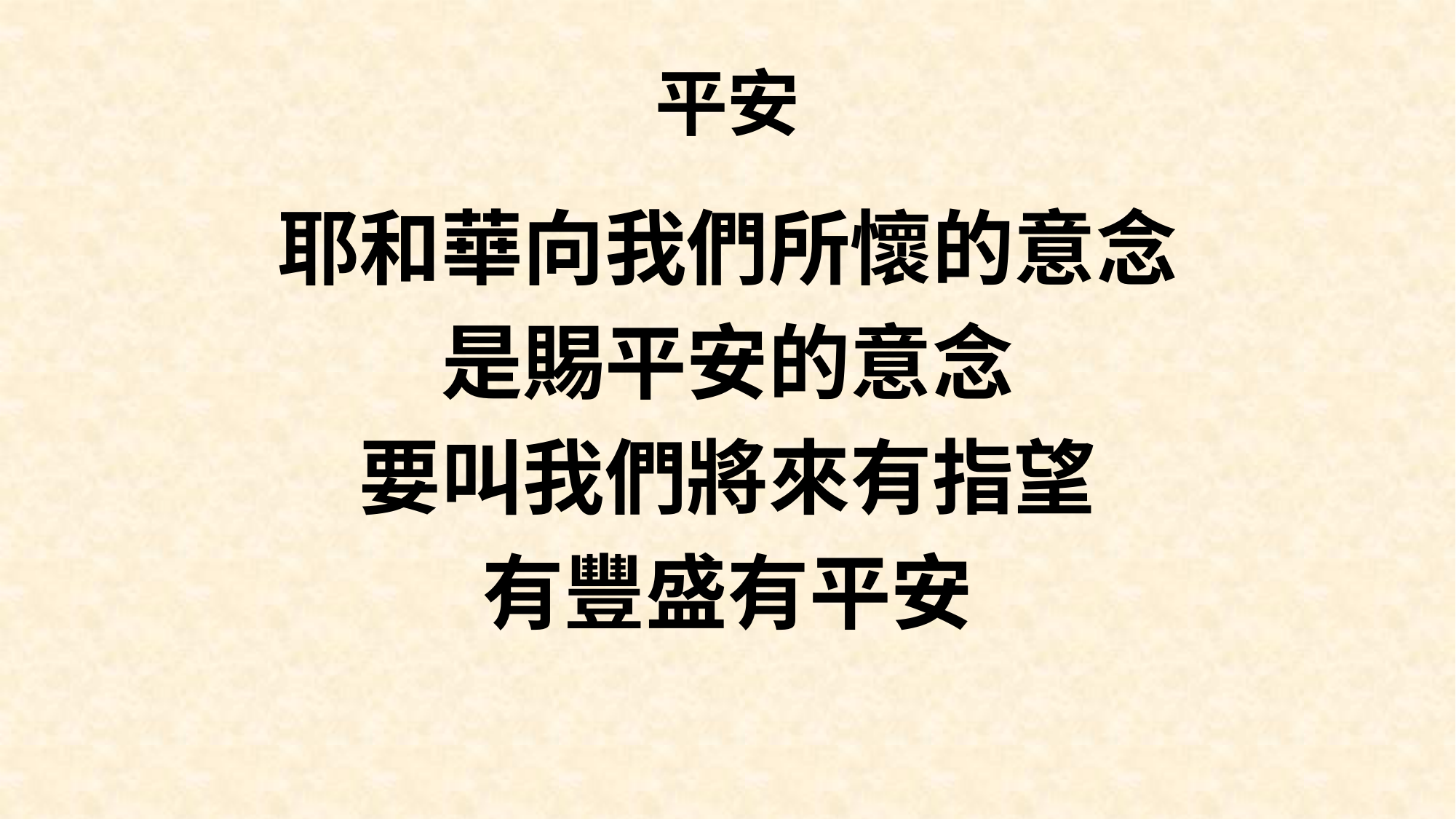

# 平安
耶和華向我們所懷的意念
是賜平安的意念
要叫我們將來有指望
有豐盛有平安